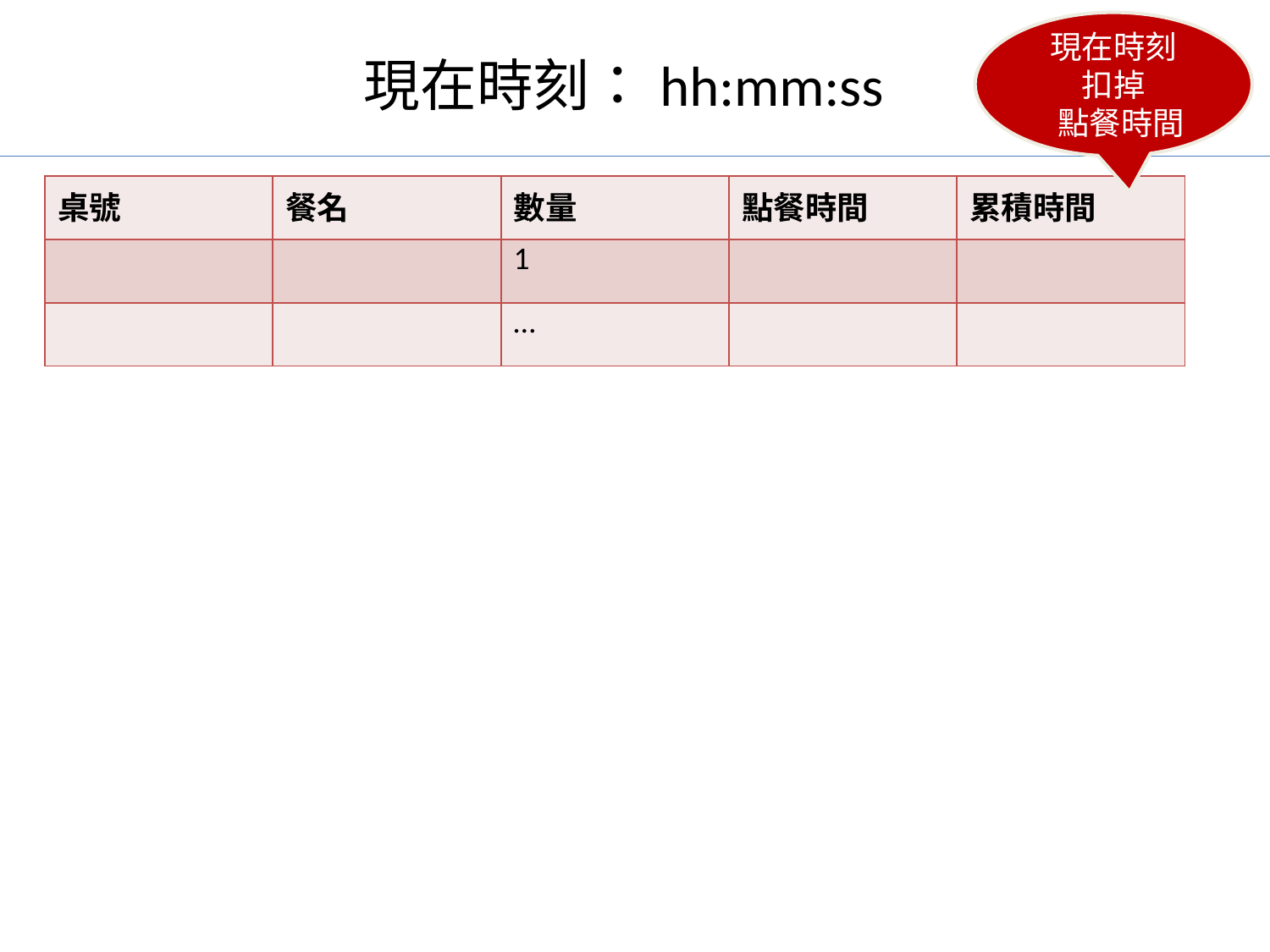

現在時刻
扣掉
 點餐時間
現在時刻：hh:mm:ss
| 桌號 | 餐名 | 數量 | 點餐時間 | 累積時間 |
| --- | --- | --- | --- | --- |
|  |  | 1 |  |  |
|  |  | … |  |  |